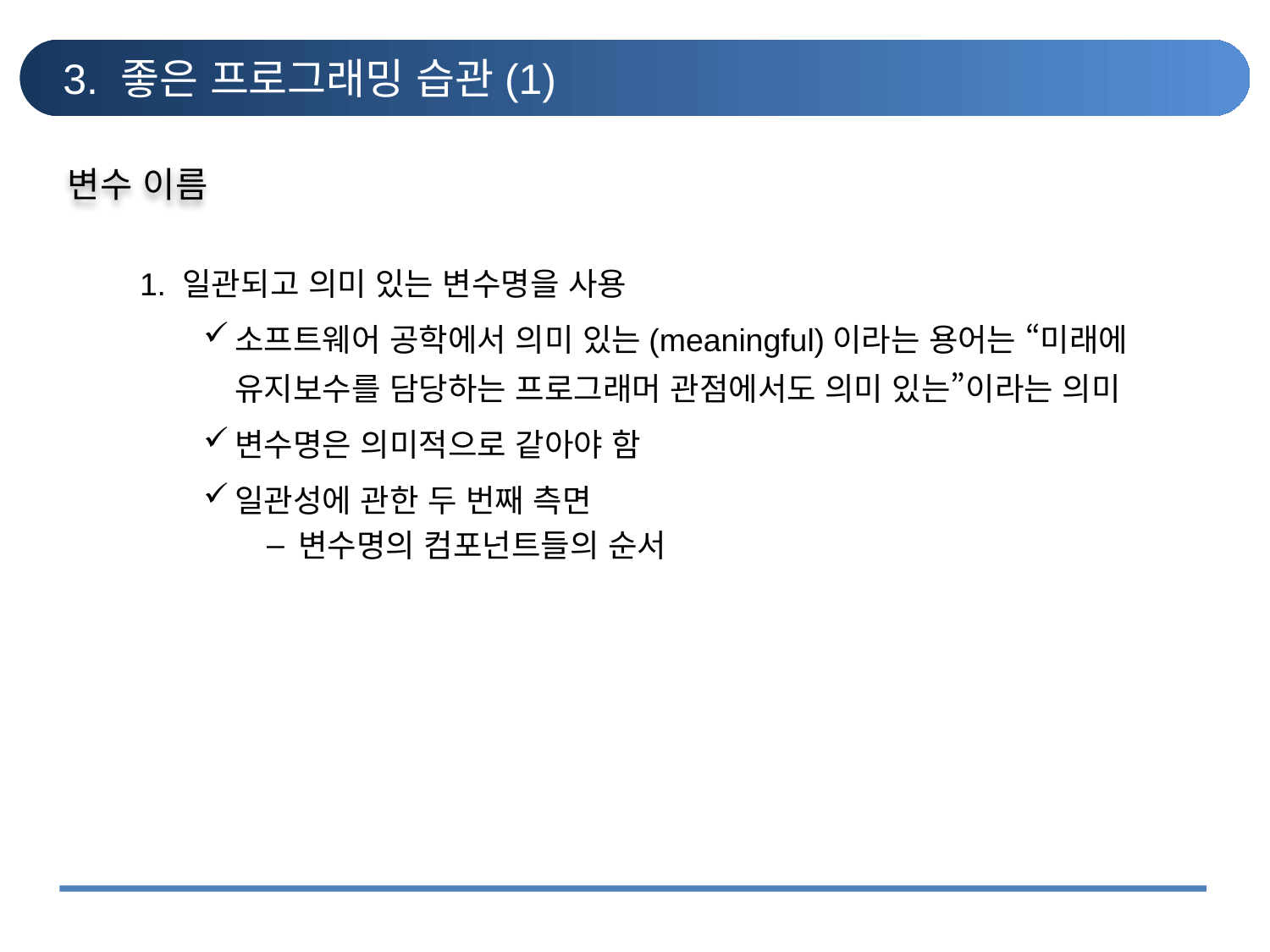

# 3. 좋은 프로그래밍 습관(1)
변수 이름
1. 일관되고 의미 있는 변수명을 사용
소프트웨어 공학에서 의미 있는(meaningful)이라는 용어는 “미래에 유지보수를 담당하는 프로그래머 관점에서도 의미 있는”이라는 의미
변수명은 의미적으로 같아야 함
일관성에 관한 두 번째 측면
변수명의 컴포넌트들의 순서